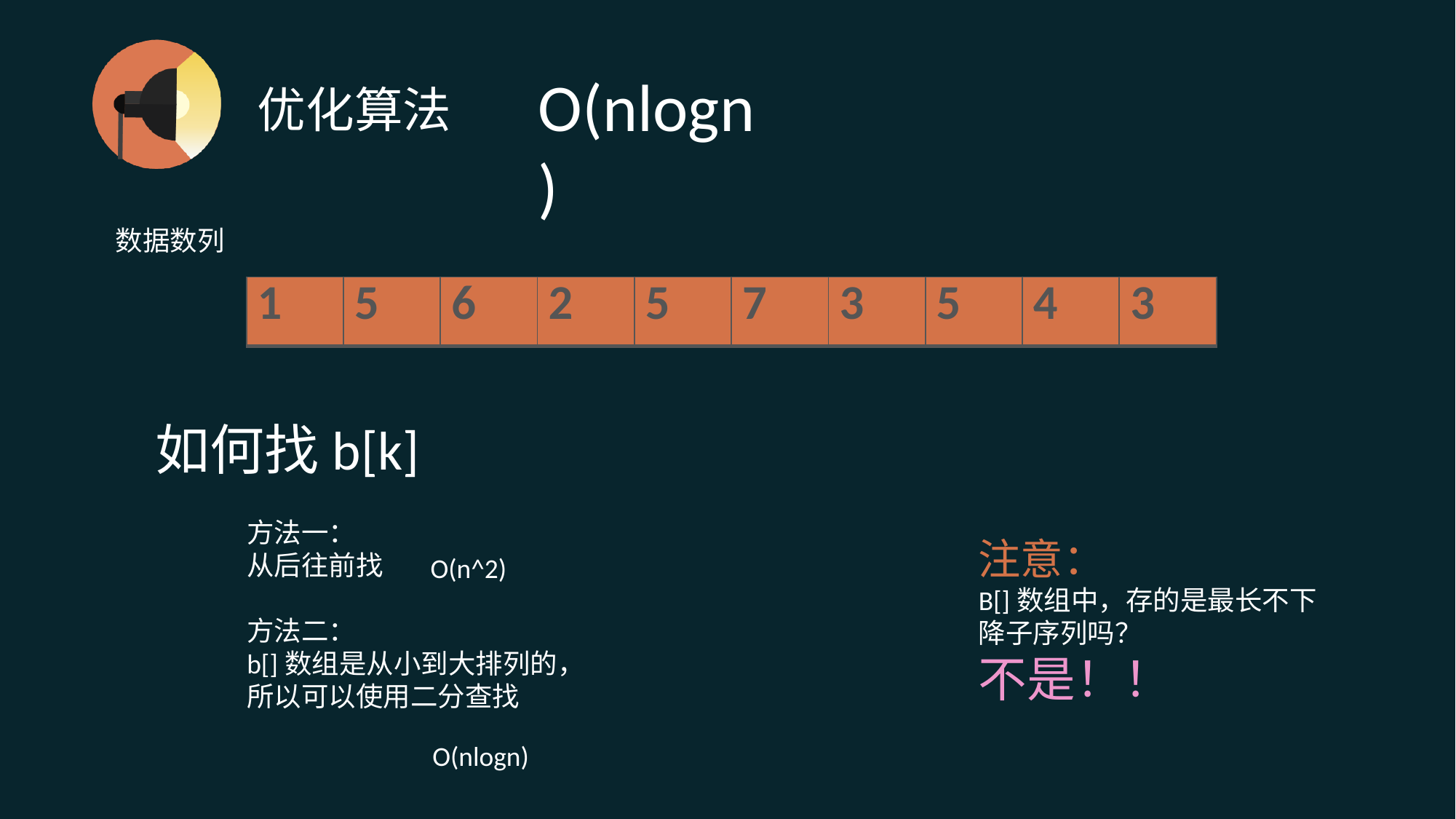

O(nlogn)
# 优化算法
数据数列
| 1 | 5 | 6 | 2 | 5 | 7 | 3 | 5 | 4 | 3 |
| --- | --- | --- | --- | --- | --- | --- | --- | --- | --- |
如何找b[k]
方法一：
从后往前找

方法二：
b[]数组是从小到大排列的，
所以可以使用二分查找
注意：
B[]数组中，存的是最长不下降子序列吗？
不是！！
O(n^2)
O(nlogn)